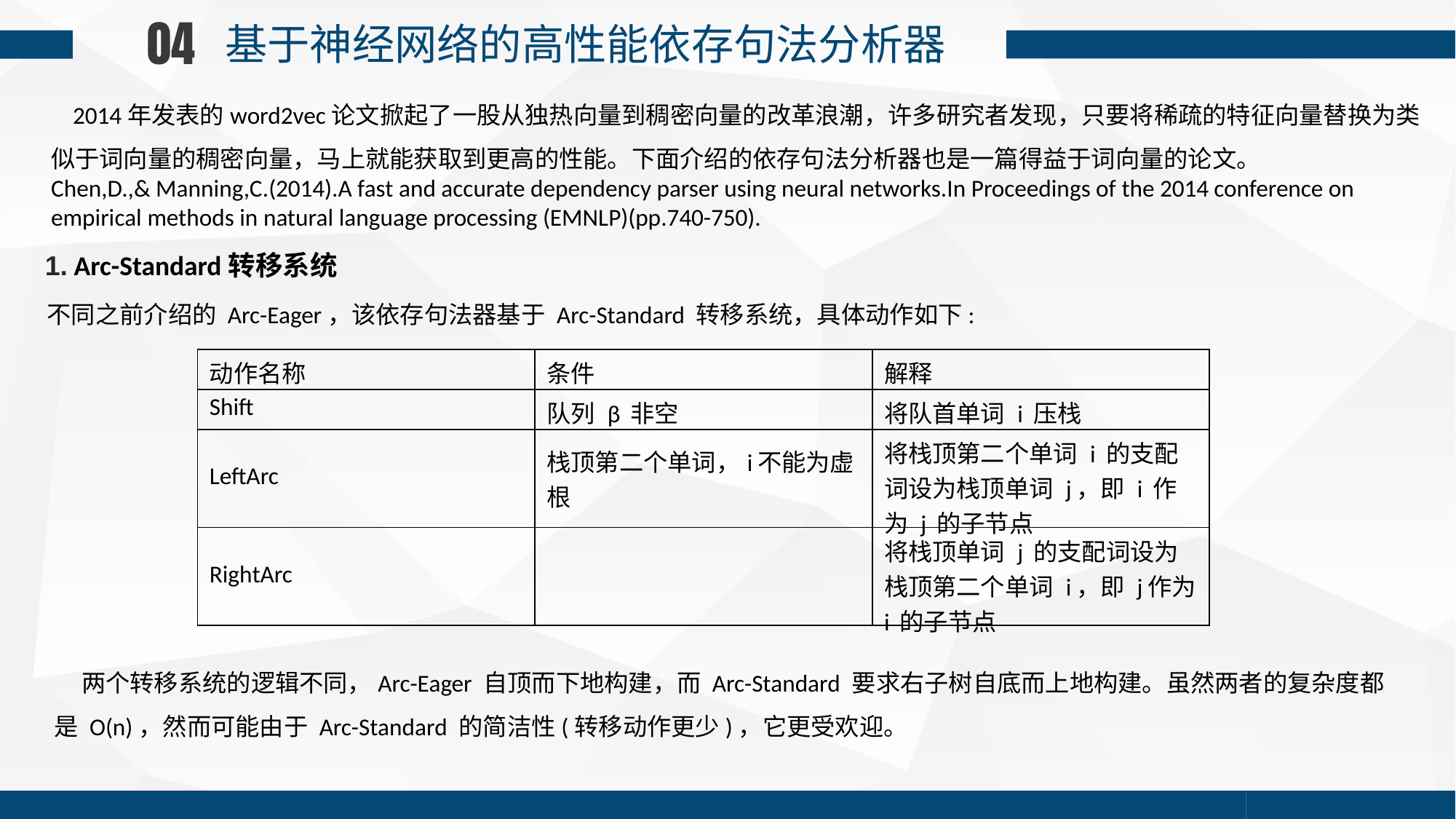

04
基于神经网络的高性能依存句法分析器

    2014年发表的word2vec论文掀起了一股从独热向量到稠密向量的改革浪潮，许多研究者发现，只要将稀疏的特征向量替换为类似于词向量的稠密向量，马上就能获取到更高的性能。下面介绍的依存句法分析器也是一篇得益于词向量的论文。
Chen,D.,& Manning,C.(2014).A fast and accurate dependency parser using neural networks.In Proceedings of the 2014 conference on empirical methods in natural language processing (EMNLP)(pp.740-750).
1. Arc-Standard转移系统
不同之前介绍的 Arc-Eager，该依存句法器基于 Arc-Standard 转移系统，具体动作如下:
| 动作名称 | 条件 | 解释 |
| --- | --- | --- |
| Shift | 队列 β 非空 | 将队首单词 i 压栈 |
| LeftArc | 栈顶第二个单词，i不能为虚根 | 将栈顶第二个单词 i 的支配词设为栈顶单词 j，即 i 作为 j 的子节点 |
| RightArc |  | 将栈顶单词 j 的支配词设为栈顶第二个单词 i，即 j作为 i 的子节点 |
    两个转移系统的逻辑不同，Arc-Eager 自顶而下地构建，而 Arc-Standard 要求右子树自底而上地构建。虽然两者的复杂度都是 O(n)，然而可能由于 Arc-Standard 的简洁性(转移动作更少)，它更受欢迎。